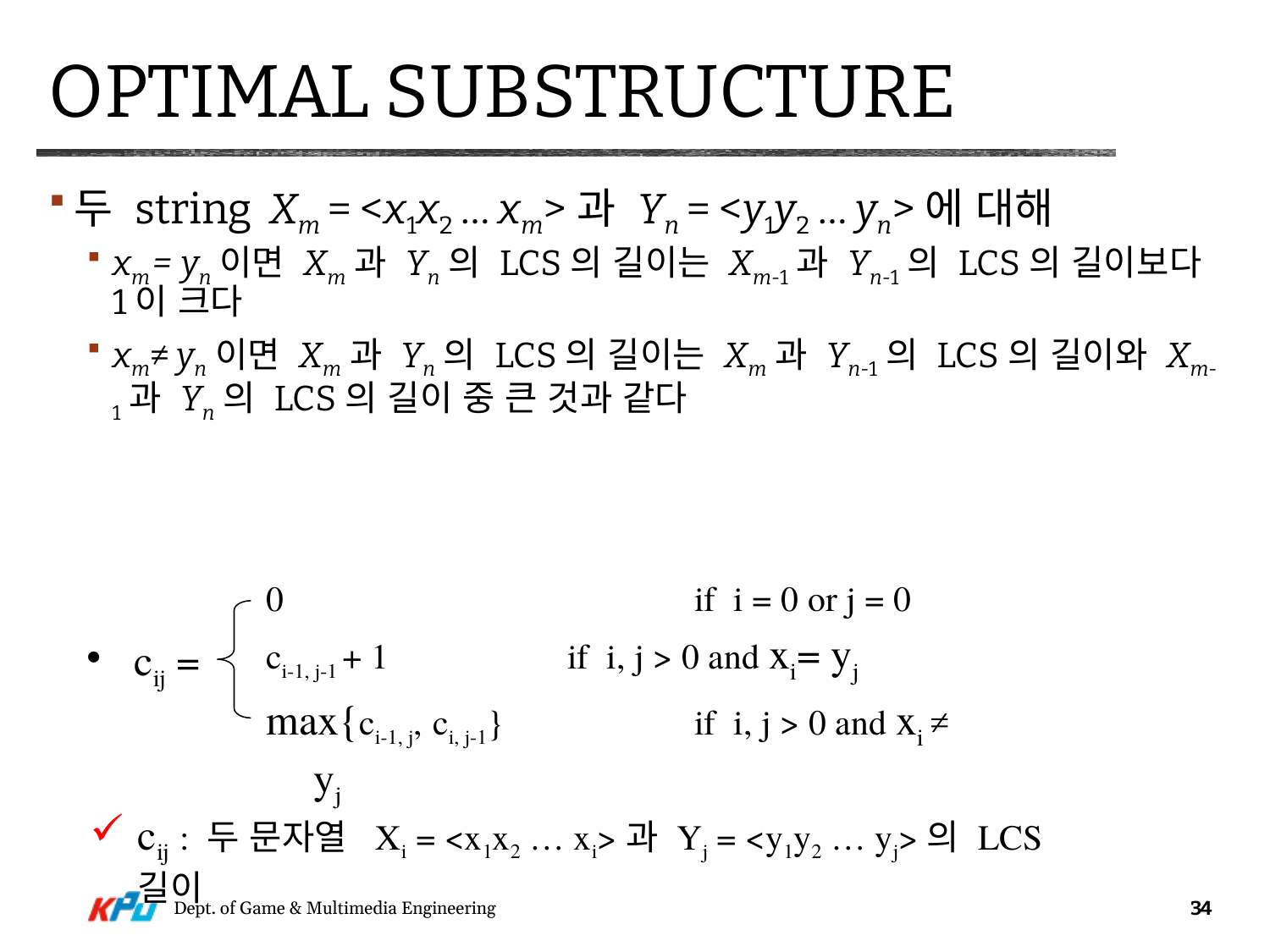

# Optimal Substructure
두 string  Xm = <x1x2 … xm>과 Yn = <y1y2 … yn>에 대해
xm= yn이면 Xm과 Yn의 LCS의 길이는 Xm-1과 Yn-1의 LCS의 길이보다 1이 크다
xm≠ yn이면 Xm과 Yn의 LCS의 길이는 Xm과 Yn-1의 LCS의 길이와 Xm-1과 Yn의 LCS의 길이 중 큰 것과 같다
0				if  i = 0 or j = 0
ci-1, j-1 + 1		if  i, j > 0 and xi= yj
max{ci-1, j,  ci, j-1}		if  i, j > 0 and xi ≠ yj

cij =
cij : 두 문자열  Xi = <x1x2 … xi>과 Yj = <y1y2 … yj>의 LCS 길이
Dept. of Game & Multimedia Engineering
34